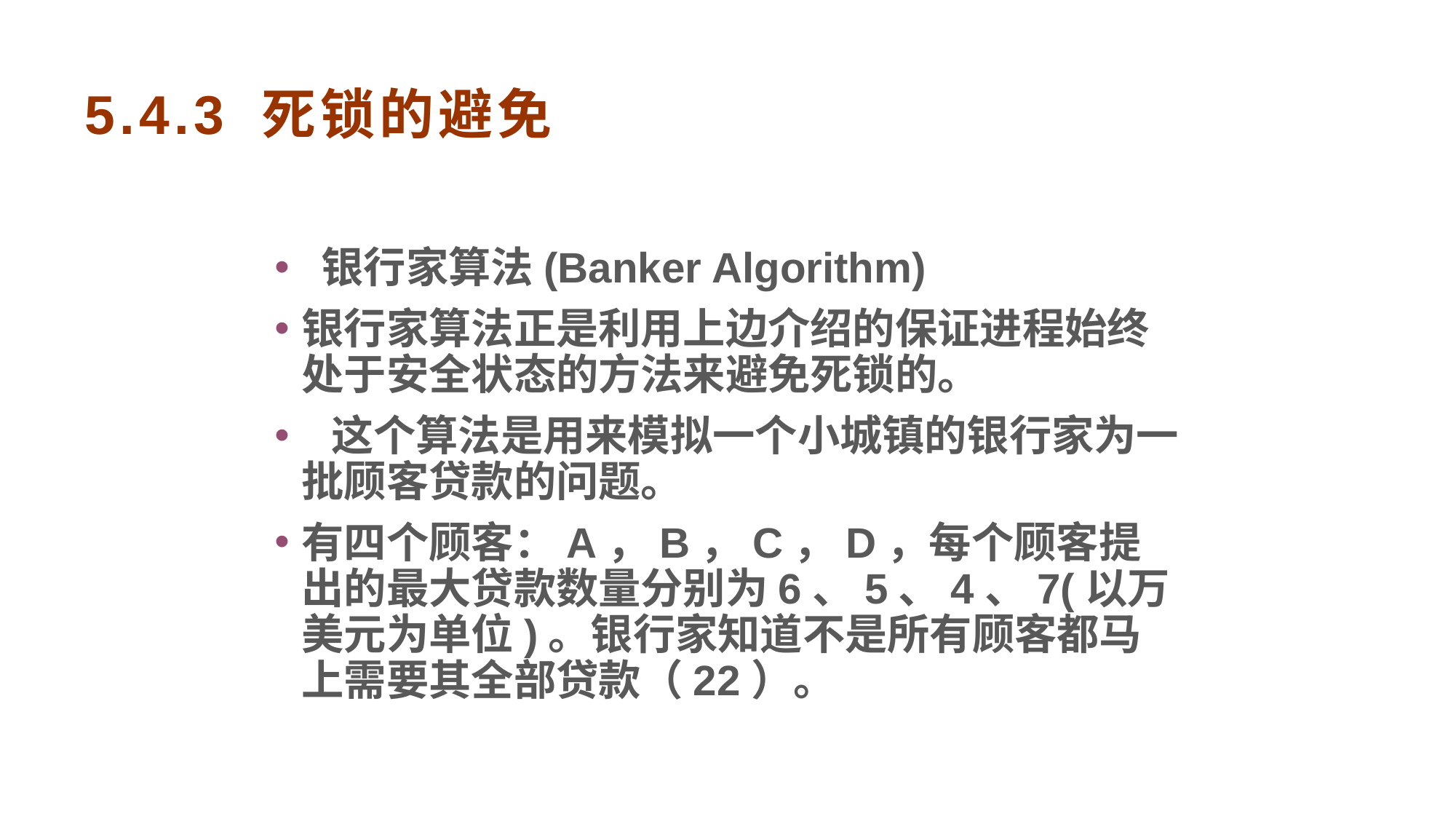

5.4.3 死锁的避免
 银行家算法(Banker Algorithm)
银行家算法正是利用上边介绍的保证进程始终处于安全状态的方法来避免死锁的。
  这个算法是用来模拟一个小城镇的银行家为一批顾客贷款的问题。
有四个顾客：A，B，C，D，每个顾客提出的最大贷款数量分别为6、5、4、7(以万美元为单位)。银行家知道不是所有顾客都马上需要其全部贷款（22）。